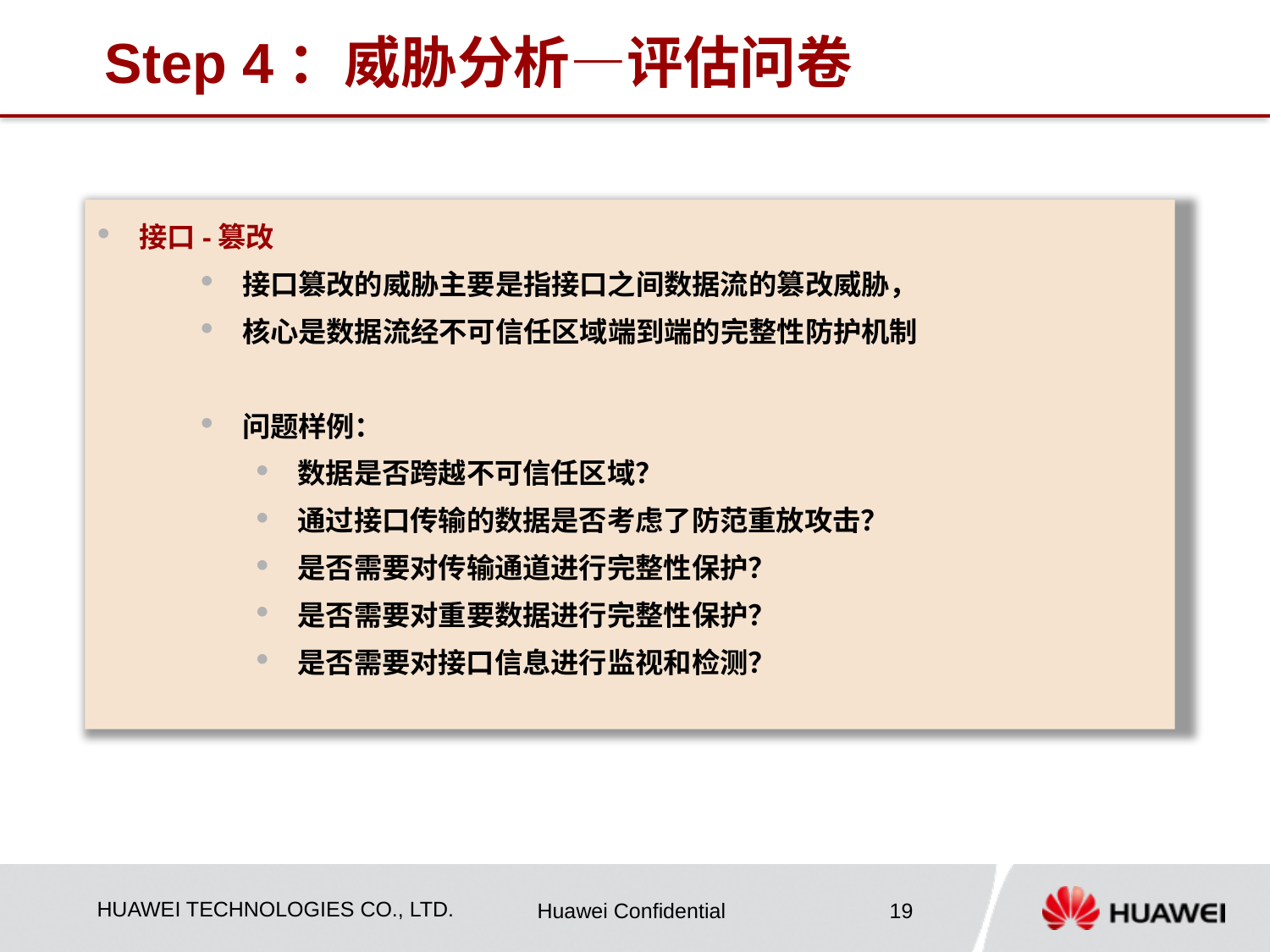

# Step 4：威胁分析—评估问卷
接口-篡改
接口篡改的威胁主要是指接口之间数据流的篡改威胁，
核心是数据流经不可信任区域端到端的完整性防护机制

问题样例：
数据是否跨越不可信任区域？
通过接口传输的数据是否考虑了防范重放攻击？
是否需要对传输通道进行完整性保护？
是否需要对重要数据进行完整性保护？
是否需要对接口信息进行监视和检测？